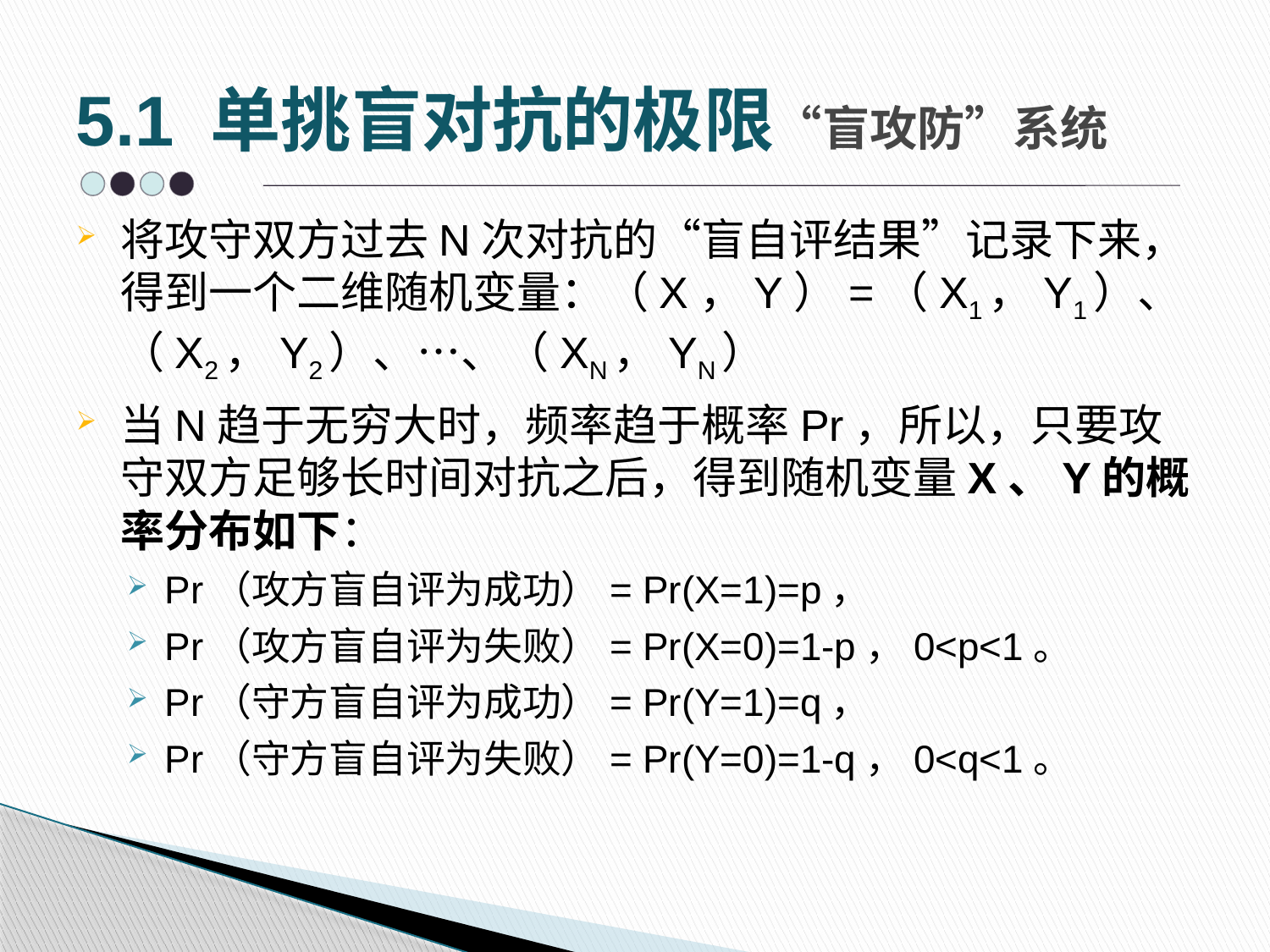

# 5.1 单挑盲对抗的极限“盲攻防”系统

将攻守双方过去N次对抗的“盲自评结果”记录下来，得到一个二维随机变量：（X，Y）=（X1，Y1）、（X2，Y2）、…、（XN，YN）
当N趋于无穷大时，频率趋于概率Pr，所以，只要攻守双方足够长时间对抗之后，得到随机变量X、Y的概率分布如下：
Pr（攻方盲自评为成功）= Pr(X=1)=p，
Pr（攻方盲自评为失败）= Pr(X=0)=1-p，0<p<1。
Pr（守方盲自评为成功）= Pr(Y=1)=q，
Pr（守方盲自评为失败）= Pr(Y=0)=1-q，0<q<1。